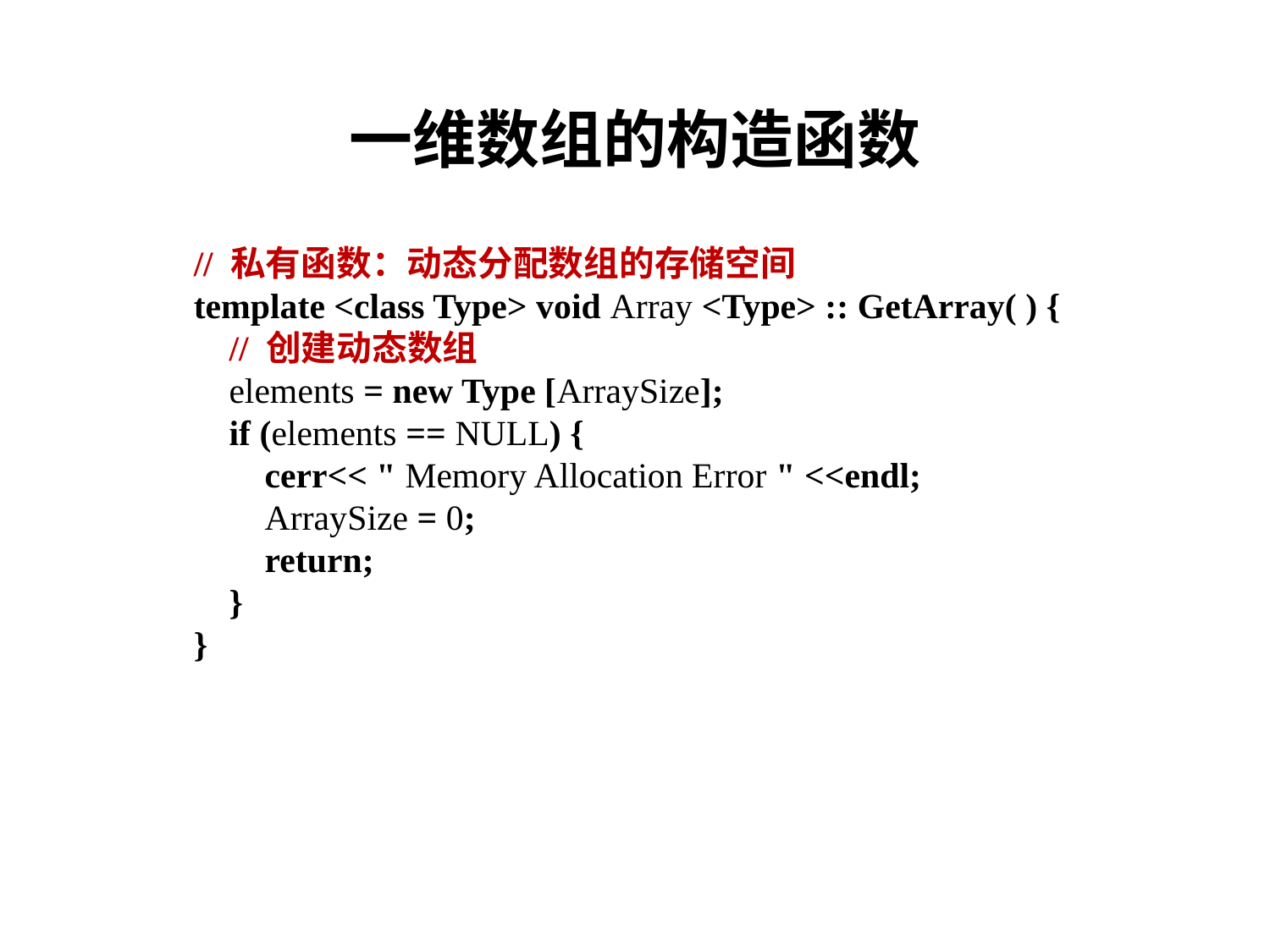

# 一维数组的构造函数
// 私有函数：动态分配数组的存储空间
template <class Type> void Array <Type> :: GetArray( ) {
    // 创建动态数组
    elements = new Type [ArraySize];
    if (elements == NULL) {
        cerr<< " Memory Allocation Error " <<endl;
        ArraySize = 0;
        return;
    }
}